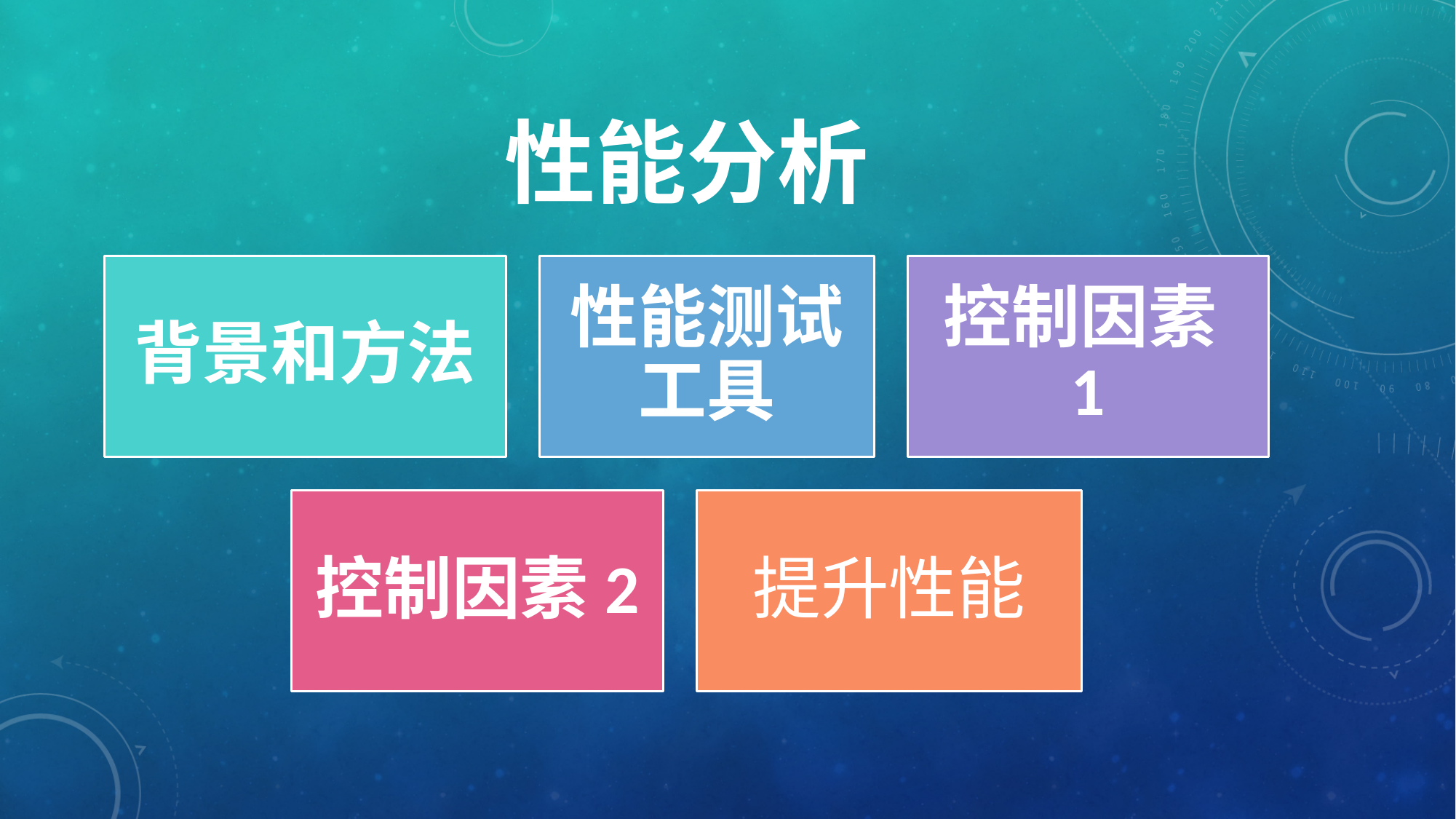

# 性能分析
背景和方法
性能测试工具
控制因素1
控制因素2
提升性能